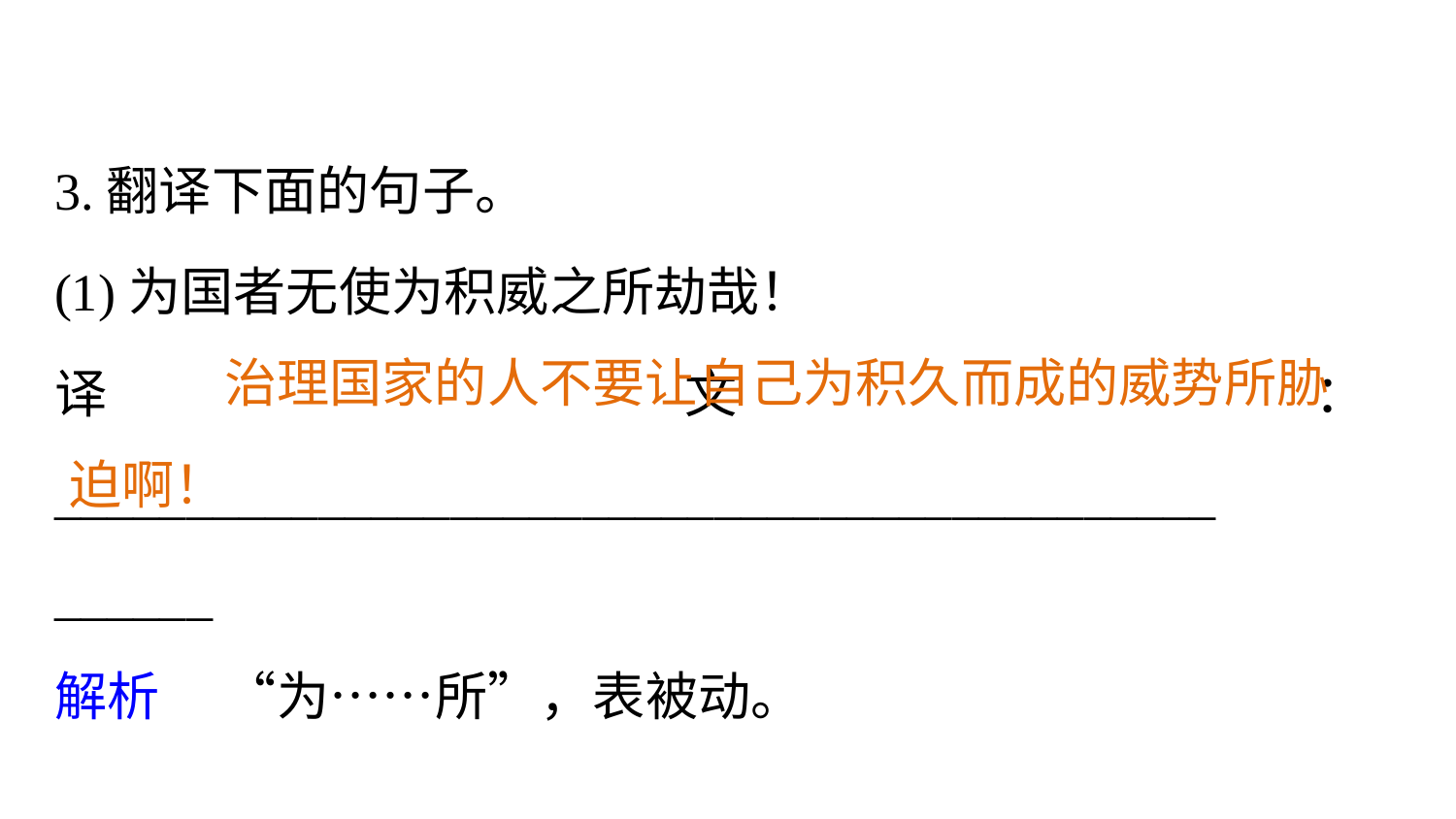

3.翻译下面的句子。
(1)为国者无使为积威之所劫哉！
译文：____________________________________________
______
解析　 “为……所”，表被动。
            治理国家的人不要让自己为积久而成的威势所胁
迫啊！